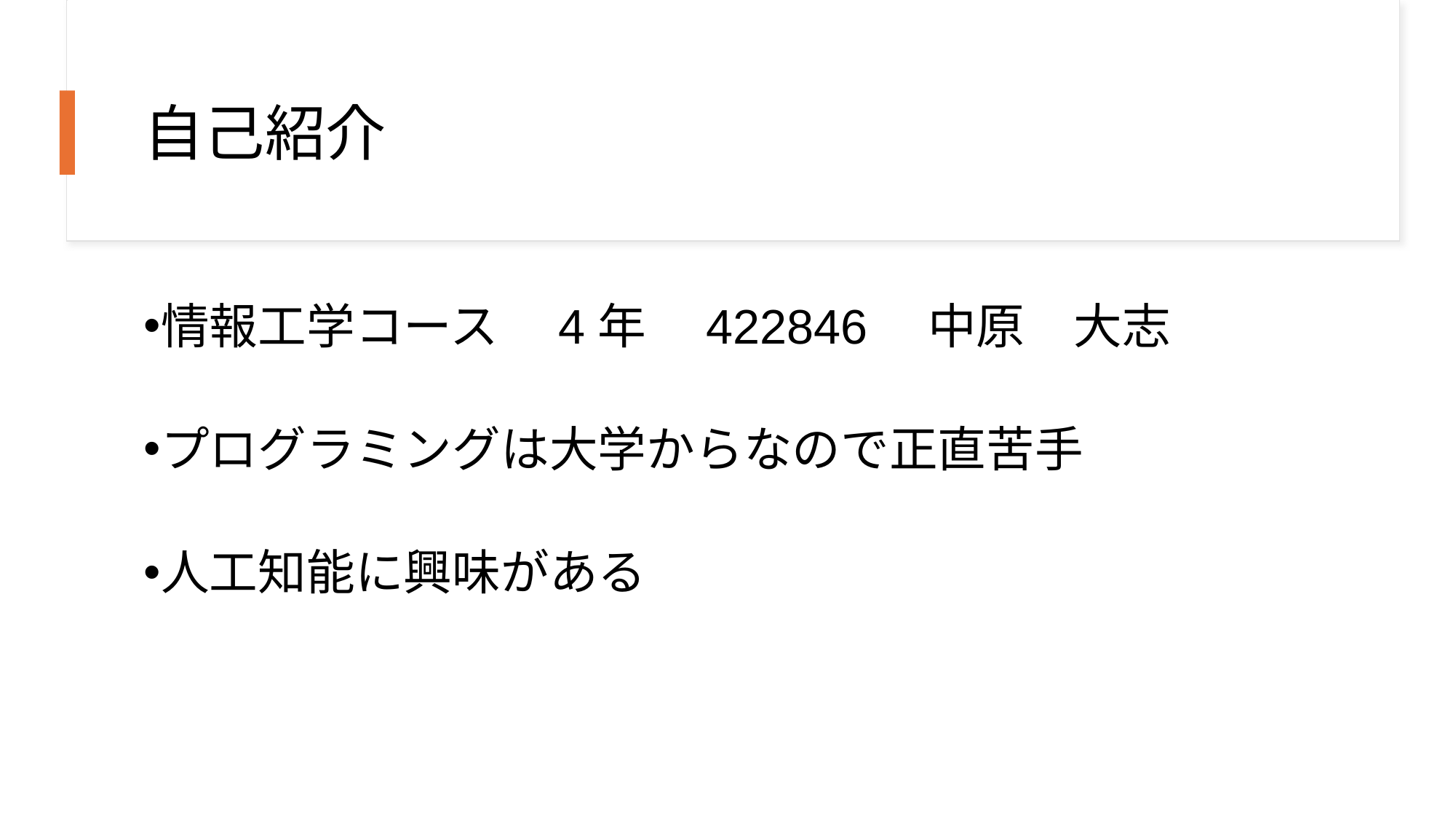

# 自己紹介

情報工学コース　4年　422846　中原　大志

プログラミングは大学からなので正直苦手

人工知能に興味がある